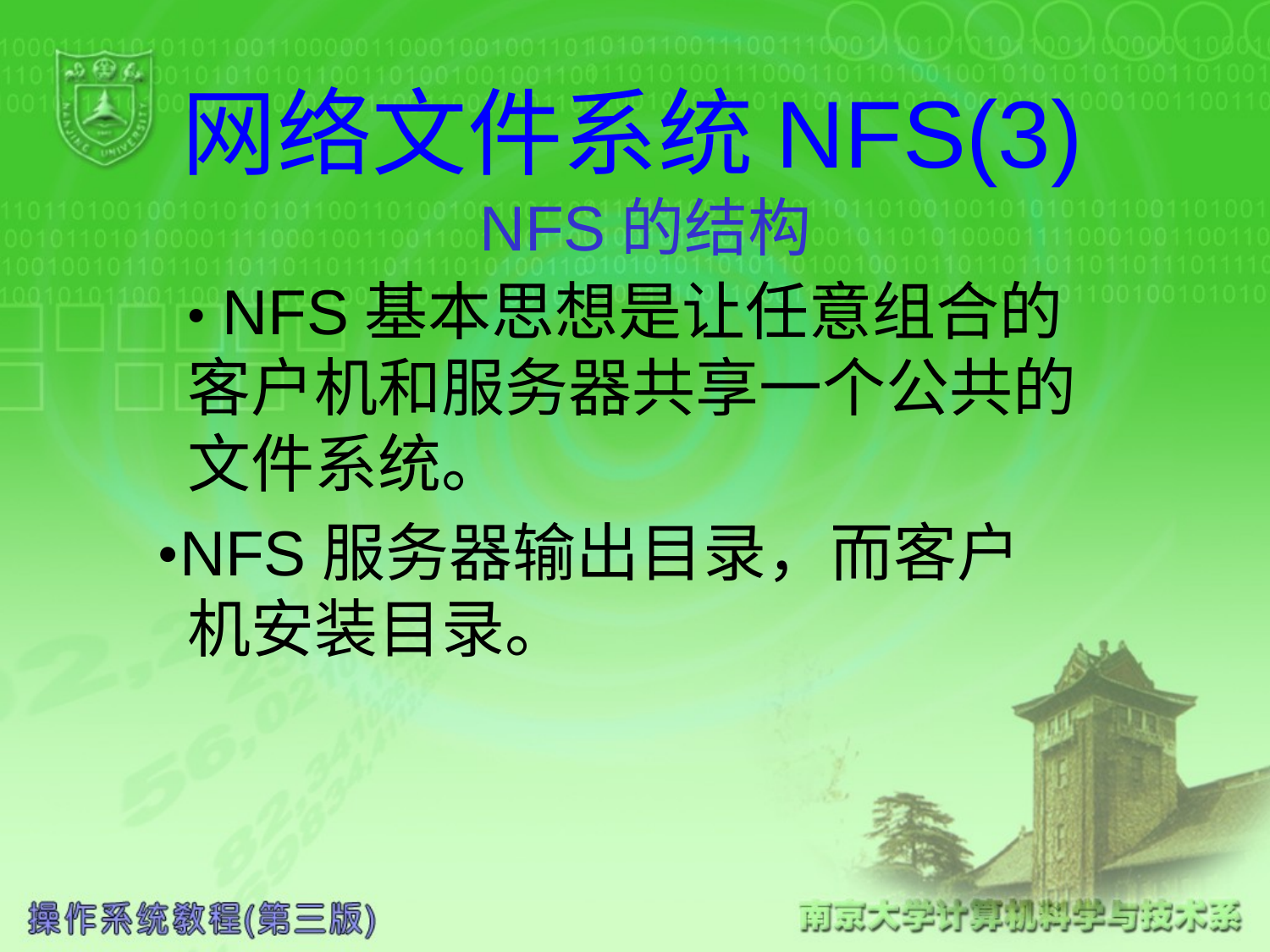

# 网络文件系统NFS(3) NFS的结构
   • NFS基本思想是让任意组合的客户机和服务器共享一个公共的文件系统。
 •NFS服务器输出目录，而客户机安装目录。